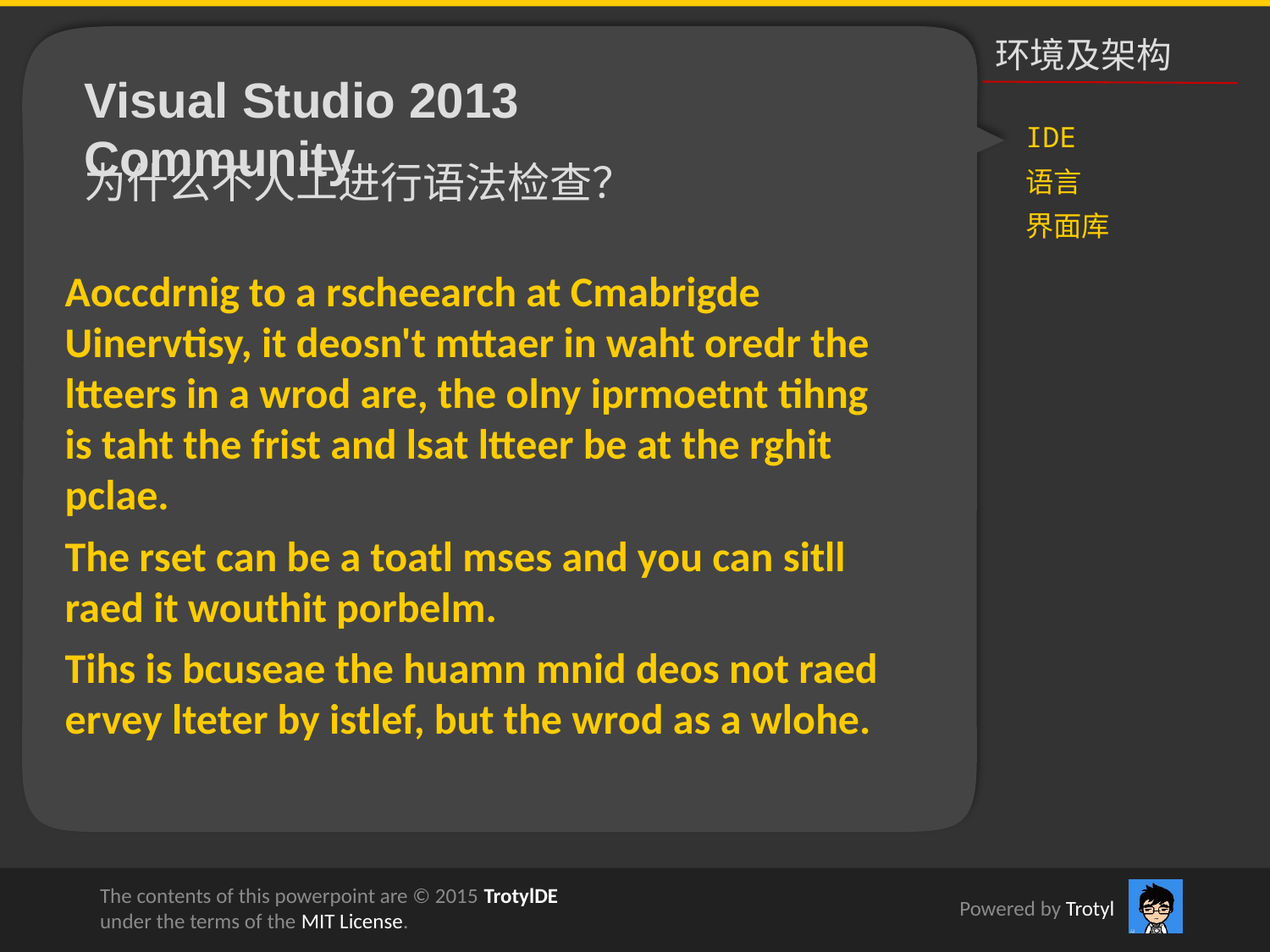

环境及架构
Visual Studio 2013 Community
IDE
语言
界面库
为什么不人工进行语法检查？
Aoccdrnig to a rscheearch at Cmabrigde Uinervtisy, it deosn't mttaer in waht oredr the ltteers in a wrod are, the olny iprmoetnt tihng is taht the frist and lsat ltteer be at the rghit pclae.
The rset can be a toatl mses and you can sitll raed it wouthit porbelm.
Tihs is bcuseae the huamn mnid deos not raed ervey lteter by istlef, but the wrod as a wlohe.